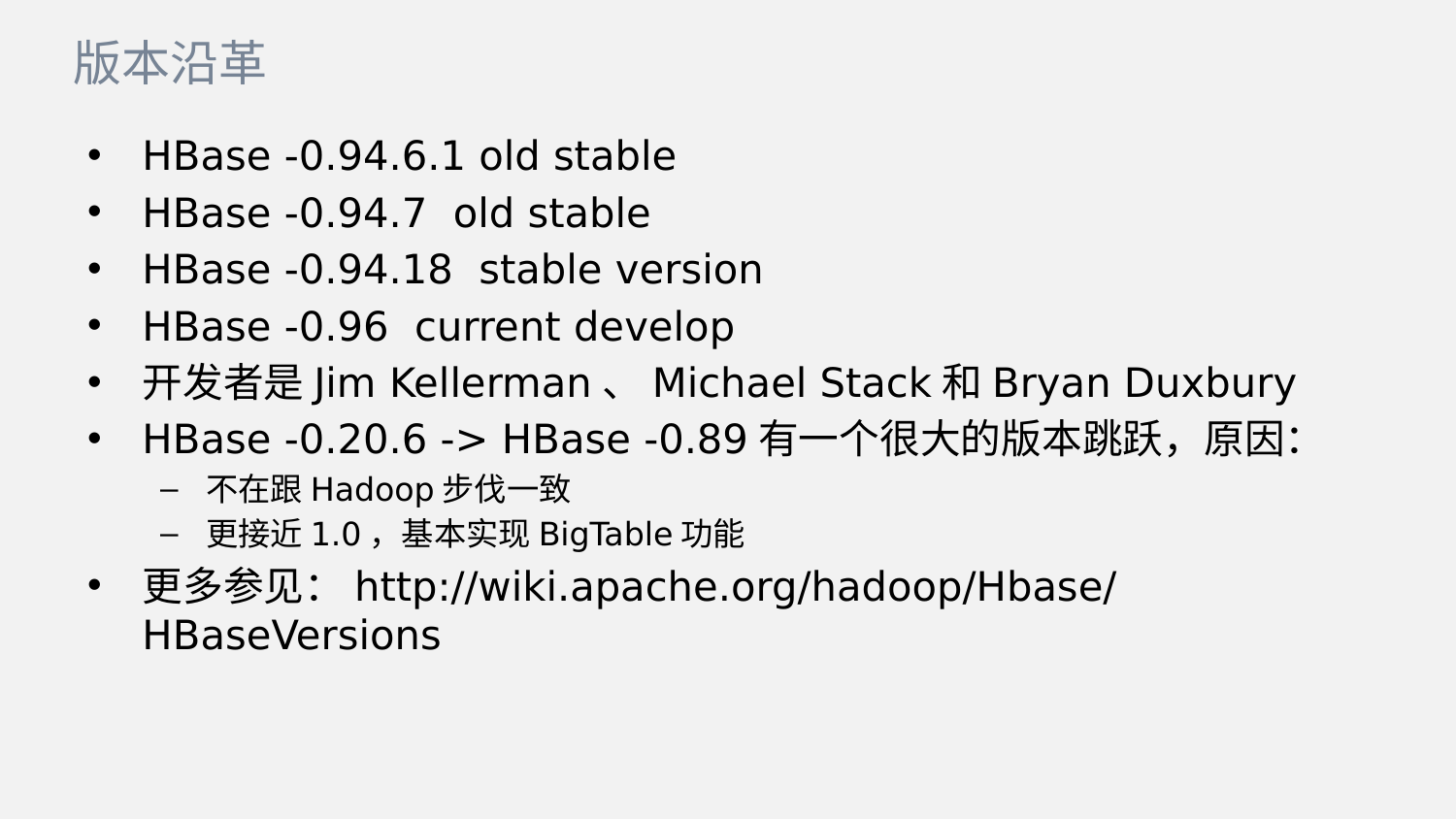

版本沿革
HBase -0.94.6.1 old stable
HBase -0.94.7  old stable
HBase -0.94.18  stable version
HBase -0.96  current develop
开发者是Jim Kellerman、Michael Stack和Bryan Duxbury
HBase -0.20.6 -> HBase -0.89有一个很大的版本跳跃，原因：
不在跟Hadoop步伐一致
更接近1.0，基本实现BigTable功能
更多参见：http://wiki.apache.org/hadoop/Hbase/HBaseVersions